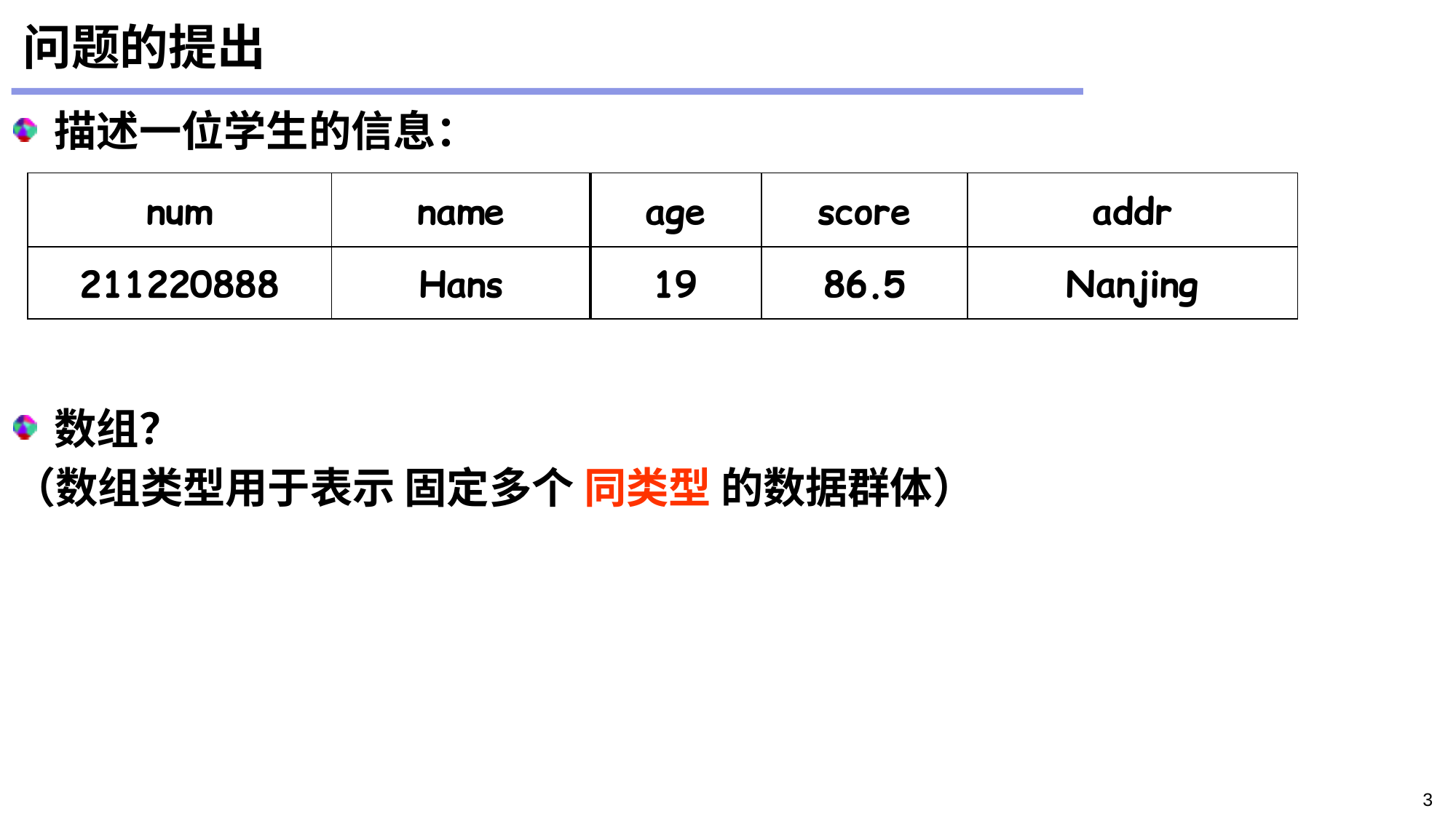

# 问题的提出
描述一位学生的信息：

数组？
（数组类型用于表示 固定多个 同类型 的数据群体）
num
name
age
score
addr
211220888
Hans
19
86.5
Nanjing
3